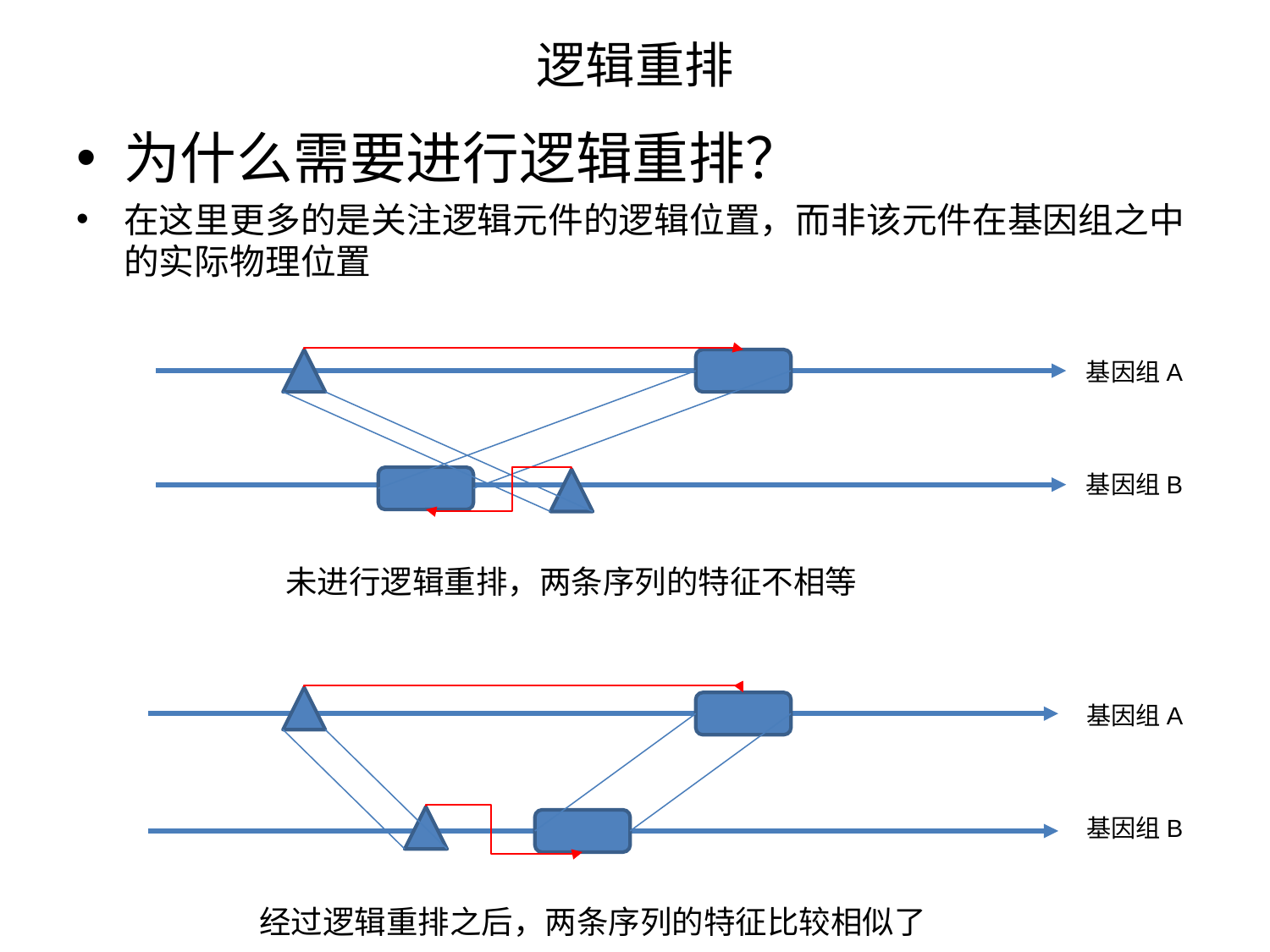

# 逻辑重排
为什么需要进行逻辑重排？
在这里更多的是关注逻辑元件的逻辑位置，而非该元件在基因组之中的实际物理位置

基因组A
基因组B

未进行逻辑重排，两条序列的特征不相等

基因组A
基因组B

经过逻辑重排之后，两条序列的特征比较相似了